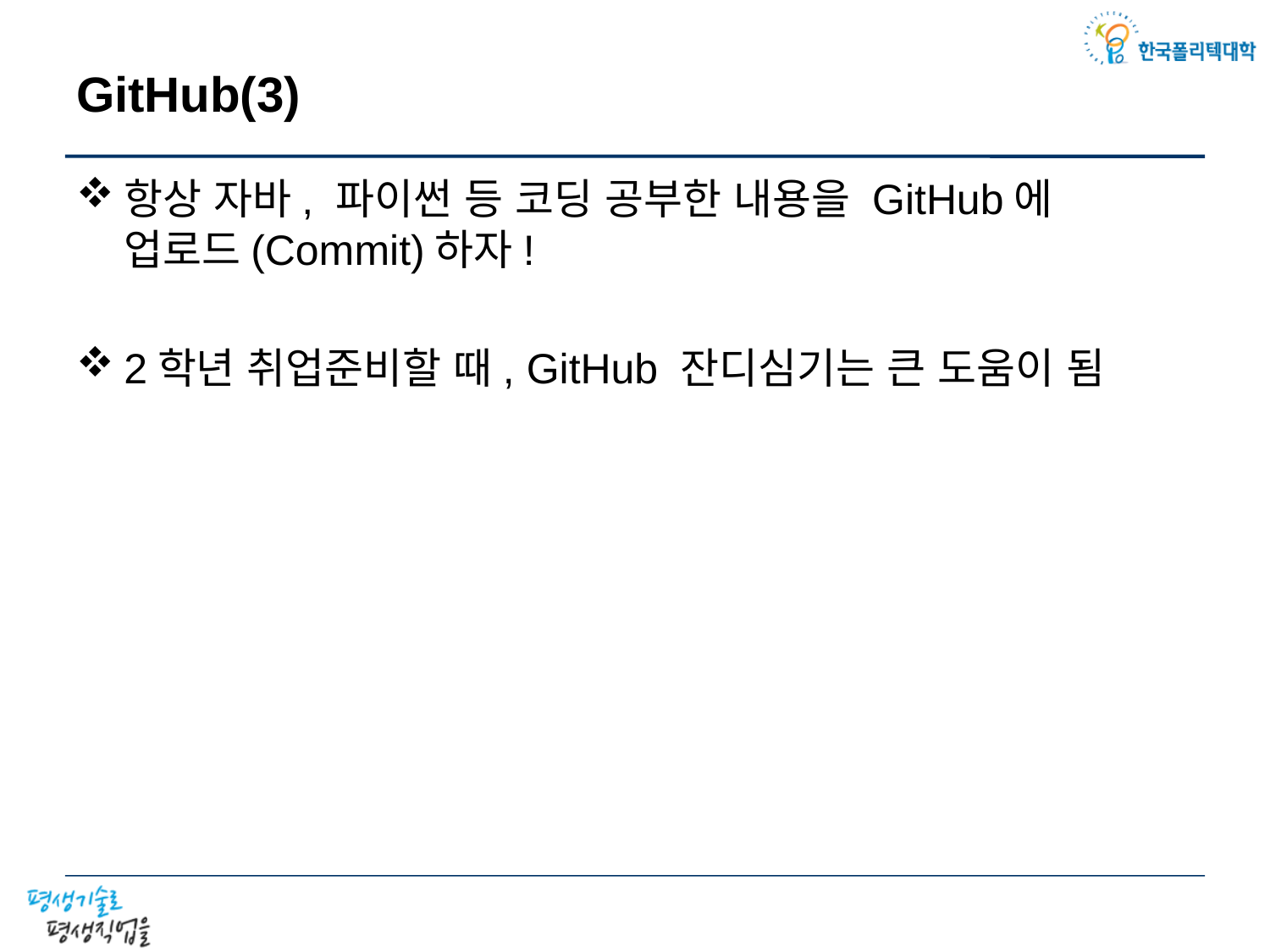

# GitHub(3)
항상 자바, 파이썬 등 코딩 공부한 내용을 GitHub에
업로드(Commit)하자!

2학년 취업준비할 때, GitHub 잔디심기는 큰 도움이 됨